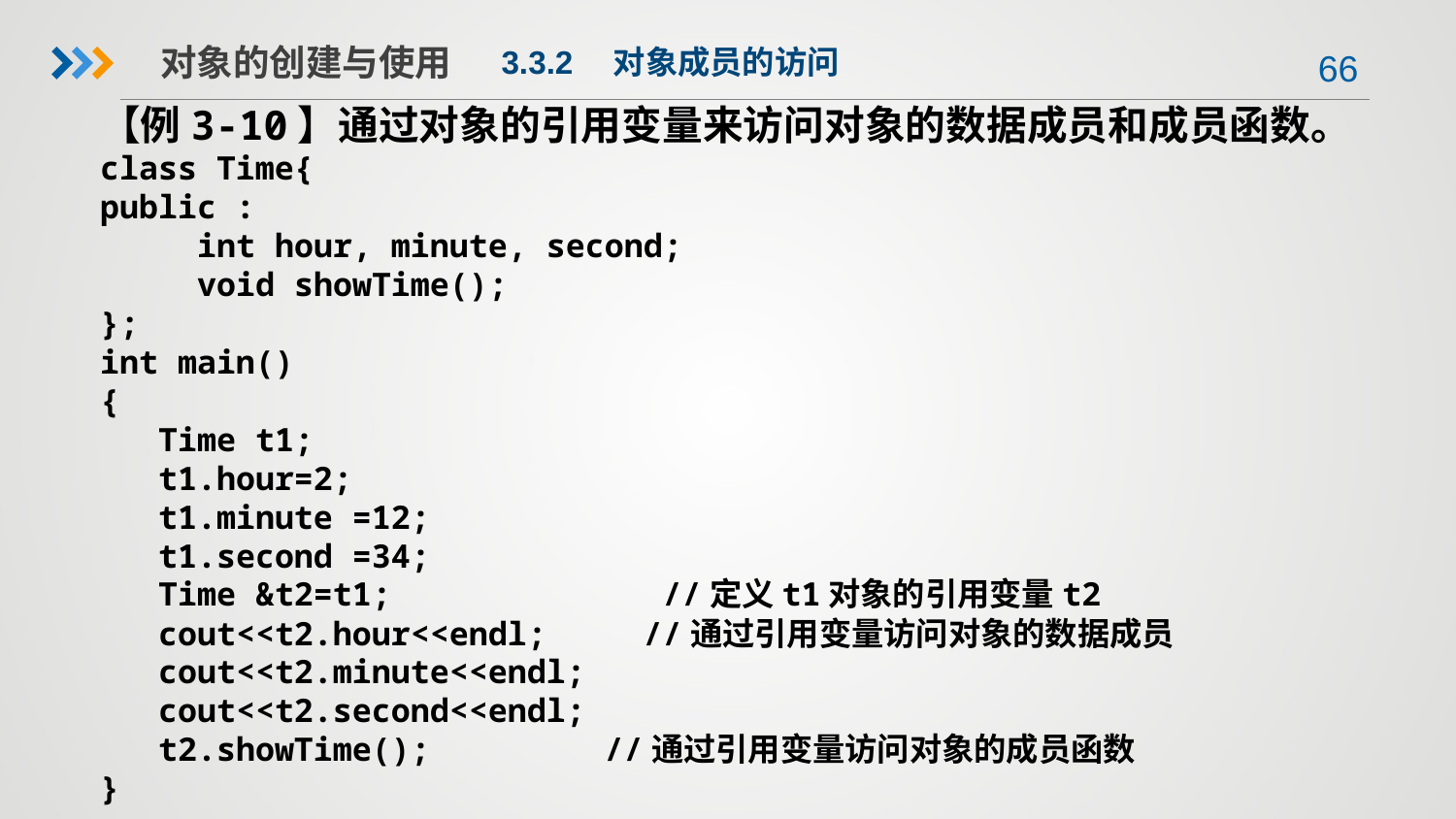

对象的创建与使用
3.3.2　对象成员的访问
【例3-10】通过对象的引用变量来访问对象的数据成员和成员函数。
class Time{
public :
     int hour, minute, second;
     void showTime();
};
int main()
{
   Time t1;
   t1.hour=2;
   t1.minute =12;
   t1.second =34;
   Time &t2=t1;              //定义t1对象的引用变量t2
   cout<<t2.hour<<endl;     //通过引用变量访问对象的数据成员
   cout<<t2.minute<<endl;
   cout<<t2.second<<endl;
   t2.showTime();         //通过引用变量访问对象的成员函数
}